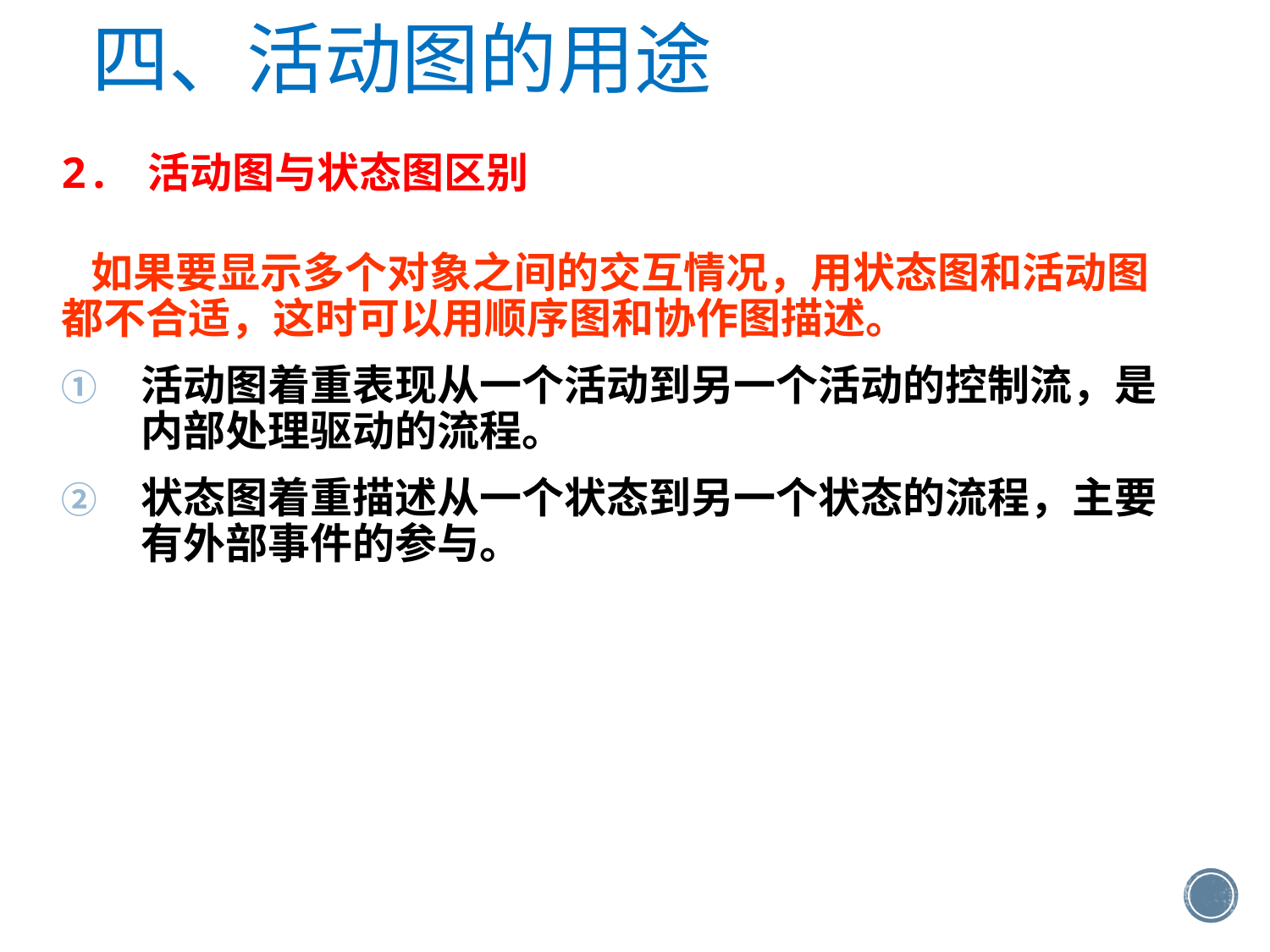

四、活动图的用途
2. 活动图与状态图区别
  如果要显示多个对象之间的交互情况，用状态图和活动图都不合适，这时可以用顺序图和协作图描述。
活动图着重表现从一个活动到另一个活动的控制流，是内部处理驱动的流程。
状态图着重描述从一个状态到另一个状态的流程，主要有外部事件的参与。